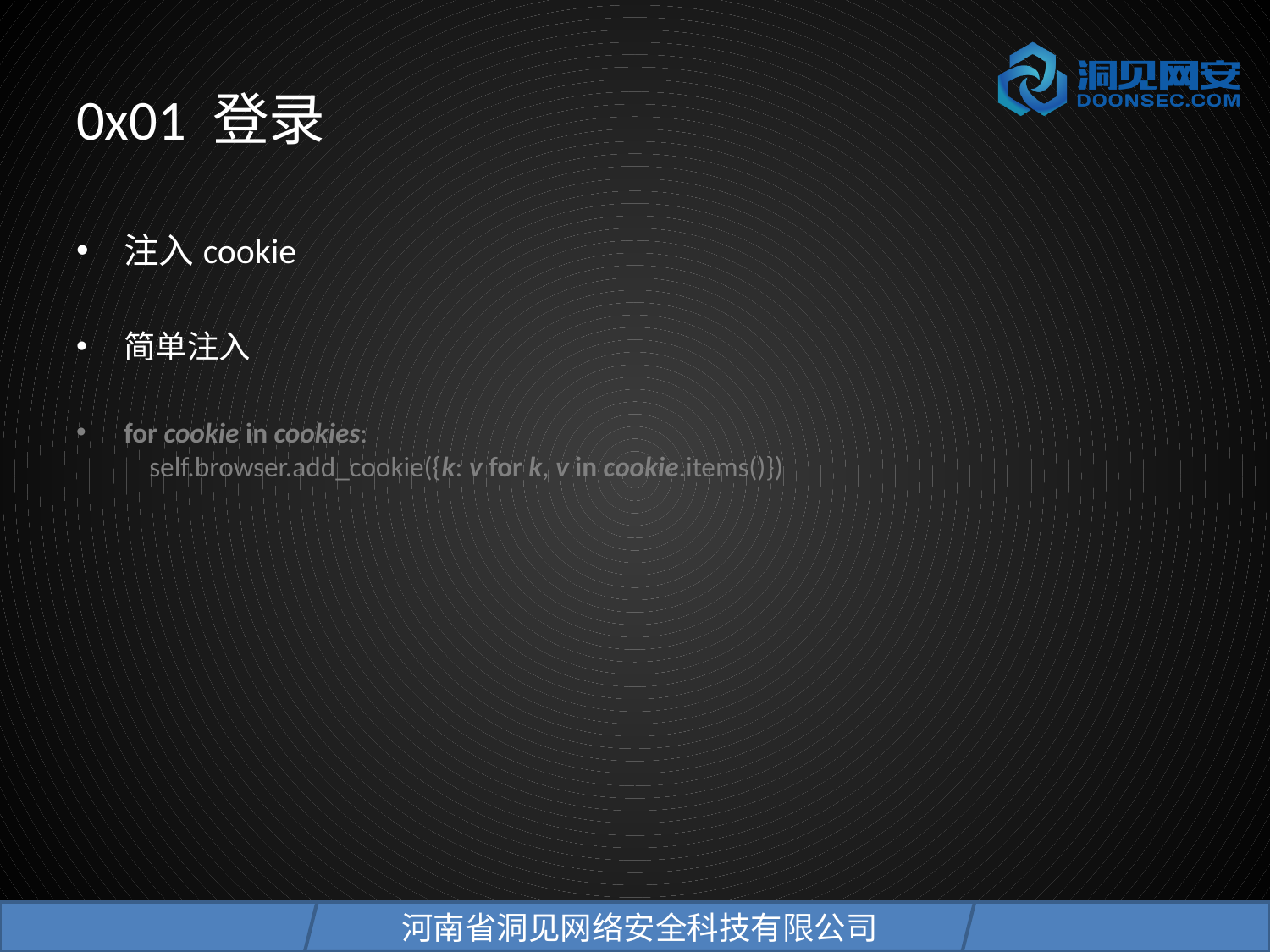

# 0x01 登录
注入cookie

简单注入

for cookie in cookies:
    self.browser.add_cookie({k: v for k, v in cookie.items()})